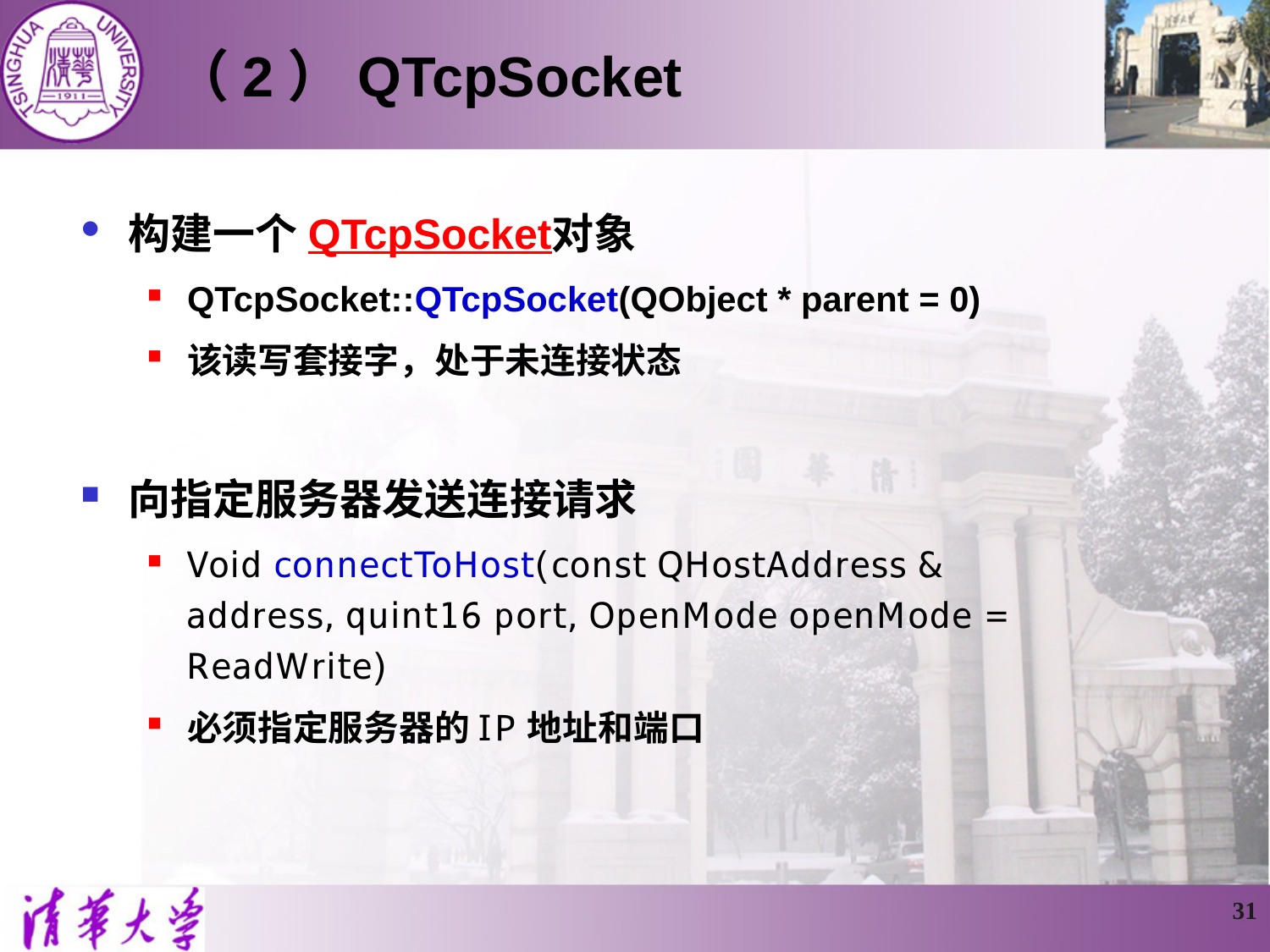

# （2）QTcpSocket
构建一个QTcpSocket对象
QTcpSocket::QTcpSocket(QObject * parent = 0)
该读写套接字，处于未连接状态

向指定服务器发送连接请求
Void connectToHost(const QHostAddress & address, quint16 port, OpenMode openMode = ReadWrite)
必须指定服务器的IP地址和端口

31